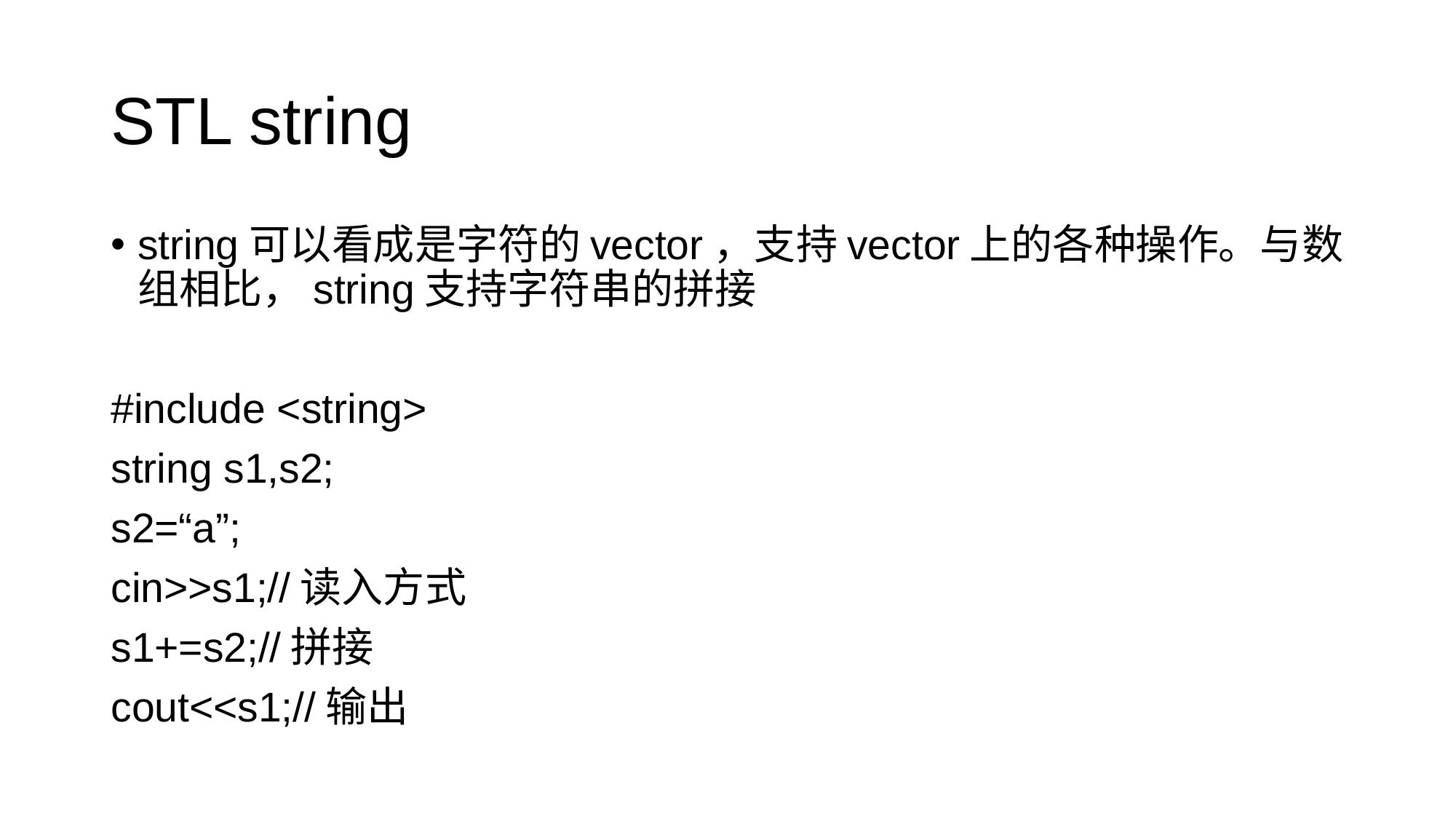

# STL string
string可以看成是字符的vector，支持vector上的各种操作。与数组相比，string支持字符串的拼接

#include <string>
string s1,s2;
s2=“a”;
cin>>s1;//读入方式
s1+=s2;//拼接
cout<<s1;//输出